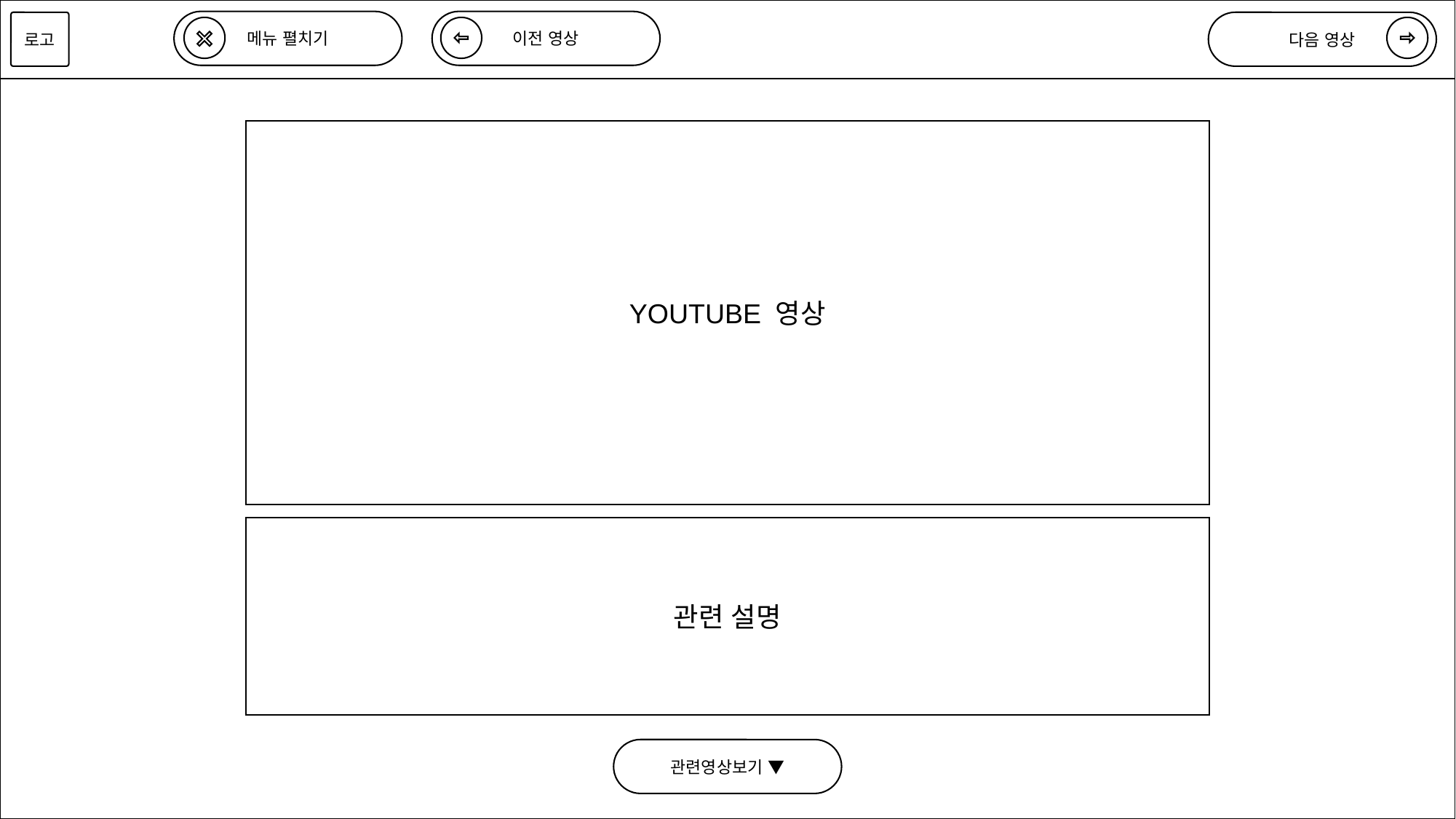

메뉴 펼치기
이전 영상
로고
다음 영상

YOUTUBE 영상
관련 설명
관련영상보기 ▼